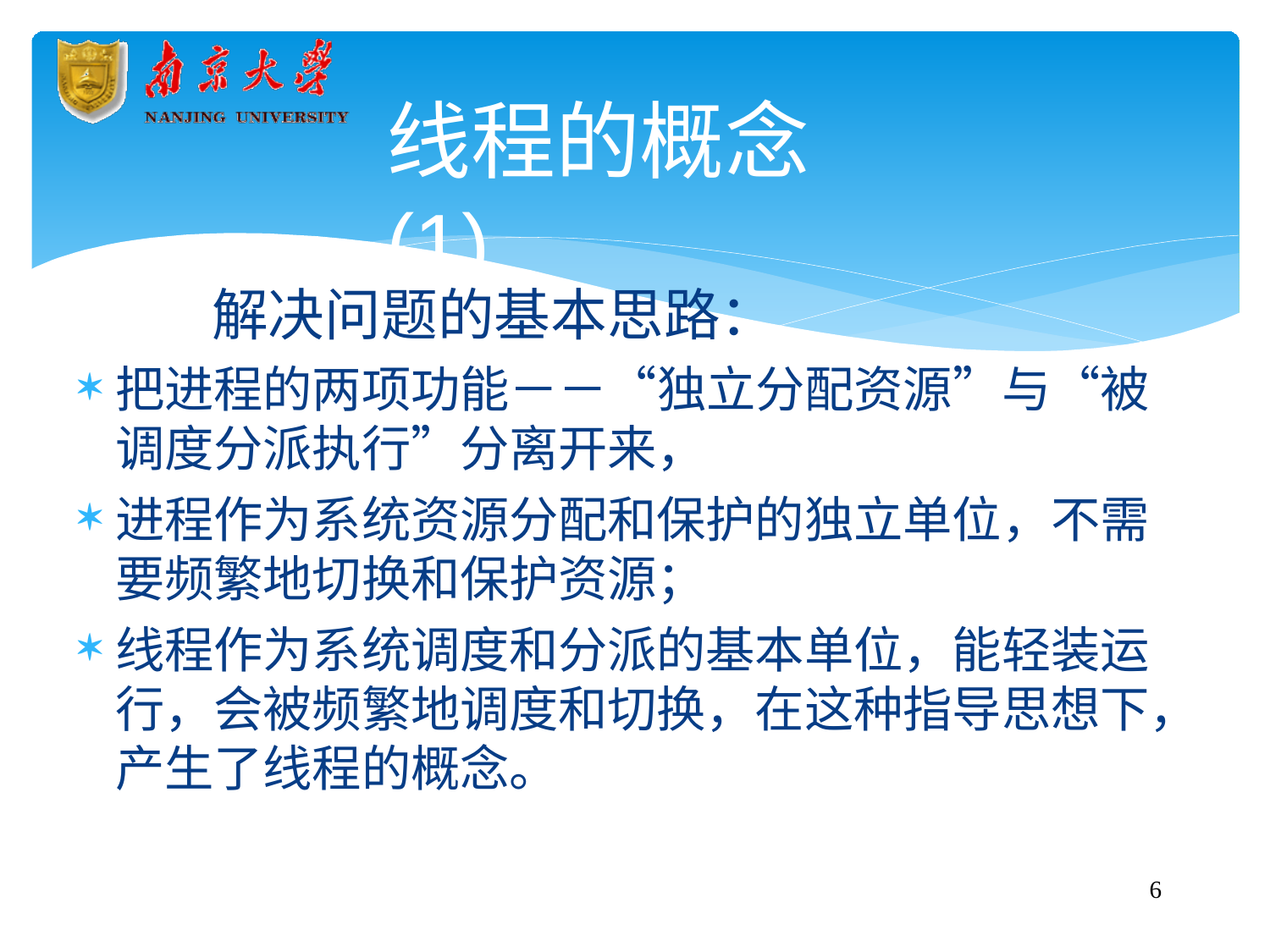

# 线程的概念(1)
解决问题的基本思路：
把进程的两项功能－－“独立分配资源”与“被 调度分派执行”分离开来，
进程作为系统资源分配和保护的独立单位，不需 要频繁地切换和保护资源；
线程作为系统调度和分派的基本单位，能轻装运 行，会被频繁地调度和切换，在这种指导思想下， 产生了线程的概念。
6